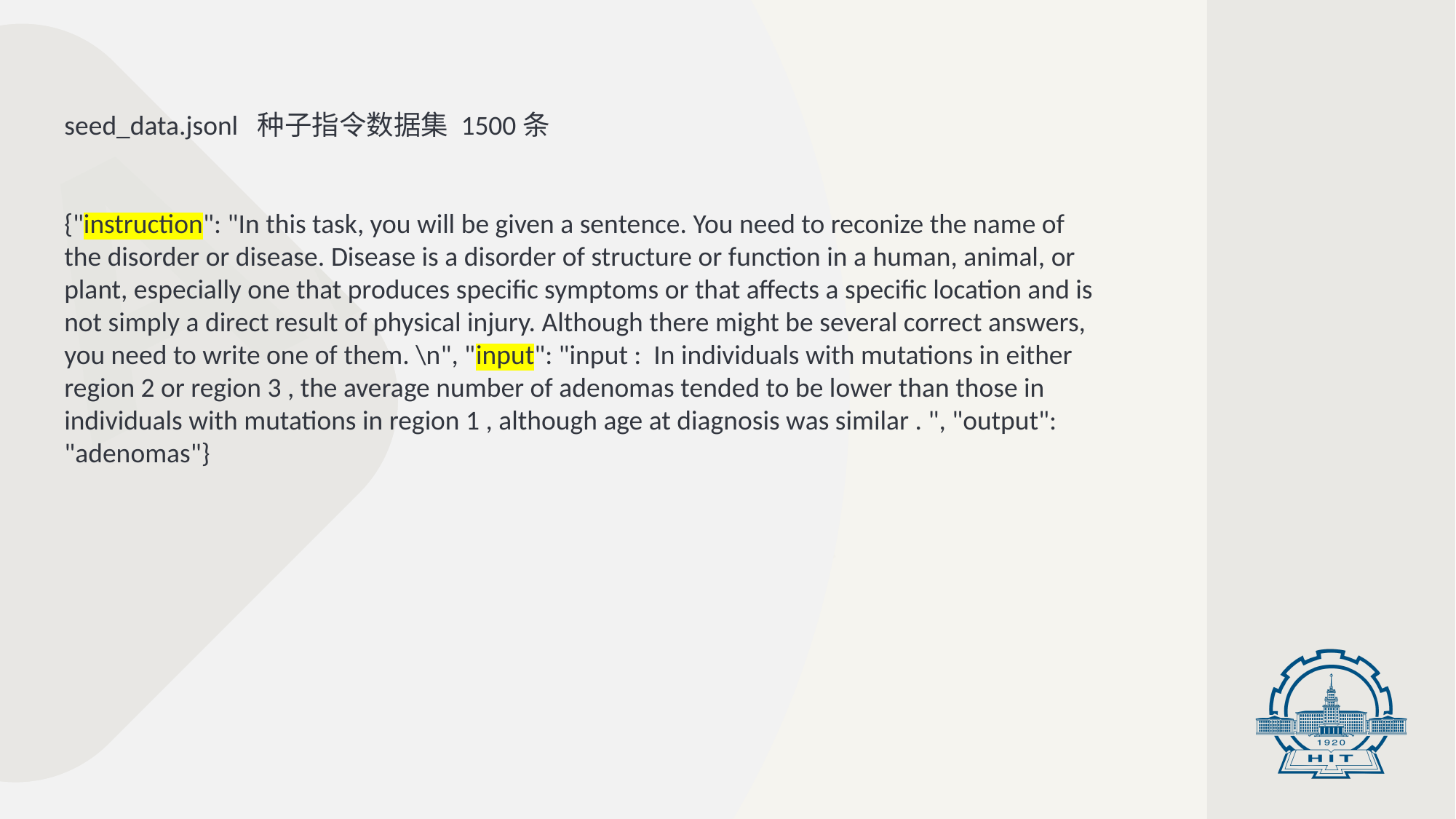

seed_data.jsonl  种子指令数据集 1500条

{"instruction": "In this task, you will be given a sentence. You need to reconize the name of the disorder or disease. Disease is a disorder of structure or function in a human, animal, or plant, especially one that produces specific symptoms or that affects a specific location and is not simply a direct result of physical injury. Although there might be several correct answers, you need to write one of them. \n", "input": "input :  In individuals with mutations in either region 2 or region 3 , the average number of adenomas tended to be lower than those in individuals with mutations in region 1 , although age at diagnosis was similar . ", "output": "adenomas"}